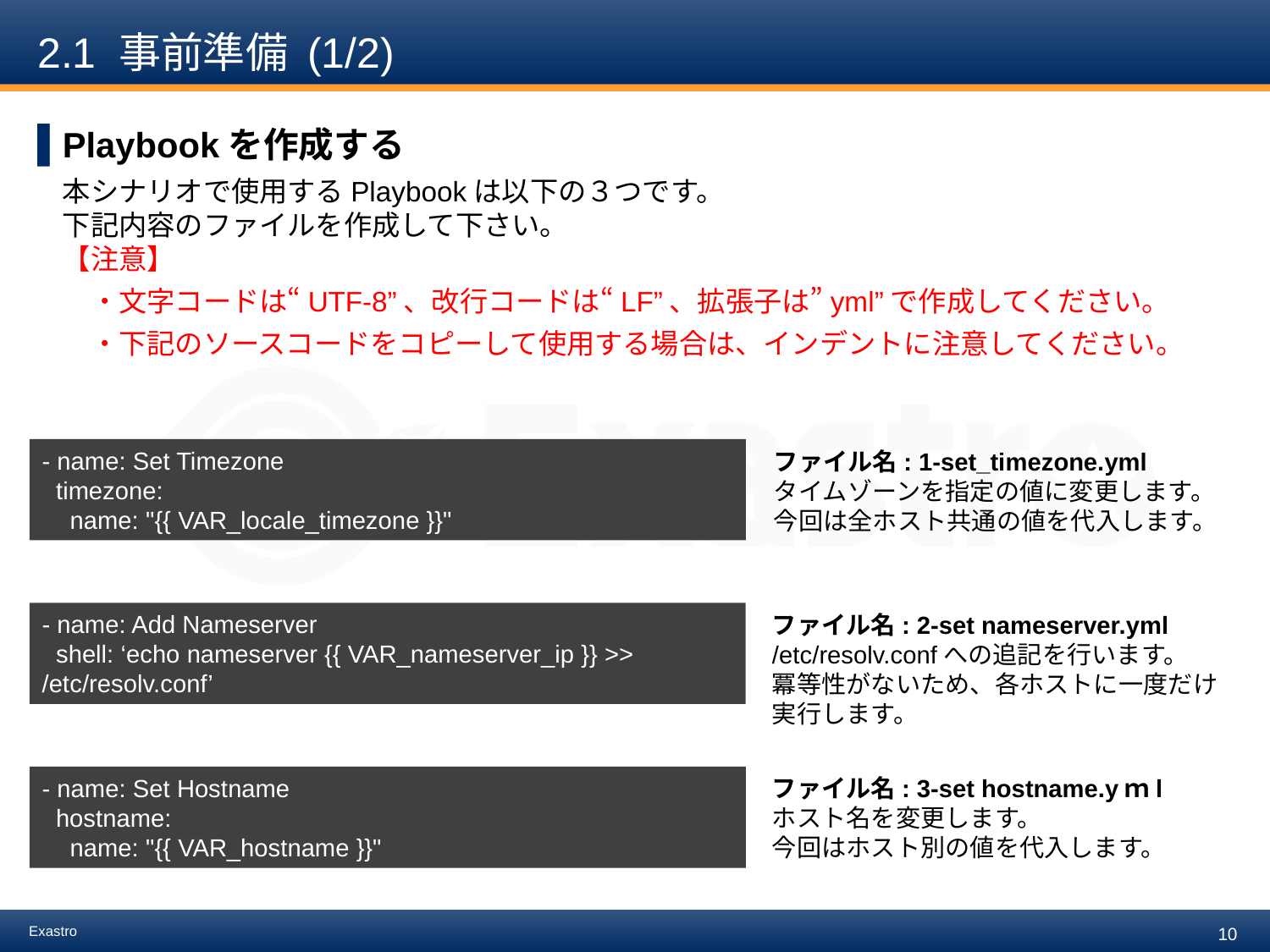

# 2.1 事前準備 (1/2)
Playbookを作成する
本シナリオで使用するPlaybookは以下の３つです。
下記内容のファイルを作成して下さい。
【注意】
　・文字コードは“UTF-8”、改行コードは“LF”、拡張子は”yml”で作成してください。
　・下記のソースコードをコピーして使用する場合は、インデントに注意してください。

- name: Set Timezone
  timezone:
    name: "{{ VAR_locale_timezone }}"
ファイル名: 1-set_timezone.yml
タイムゾーンを指定の値に変更します。
今回は全ホスト共通の値を代入します。
- name: Add Nameserver
  shell: ‘echo nameserver {{ VAR_nameserver_ip }} >> /etc/resolv.conf’
ファイル名: 2-set nameserver.yml
/etc/resolv.confへの追記を行います。
冪等性がないため、各ホストに一度だけ実行します。
- name: Set Hostname
  hostname:
    name: "{{ VAR_hostname }}"
ファイル名: 3-set hostname.yｍl
ホスト名を変更します。
今回はホスト別の値を代入します。